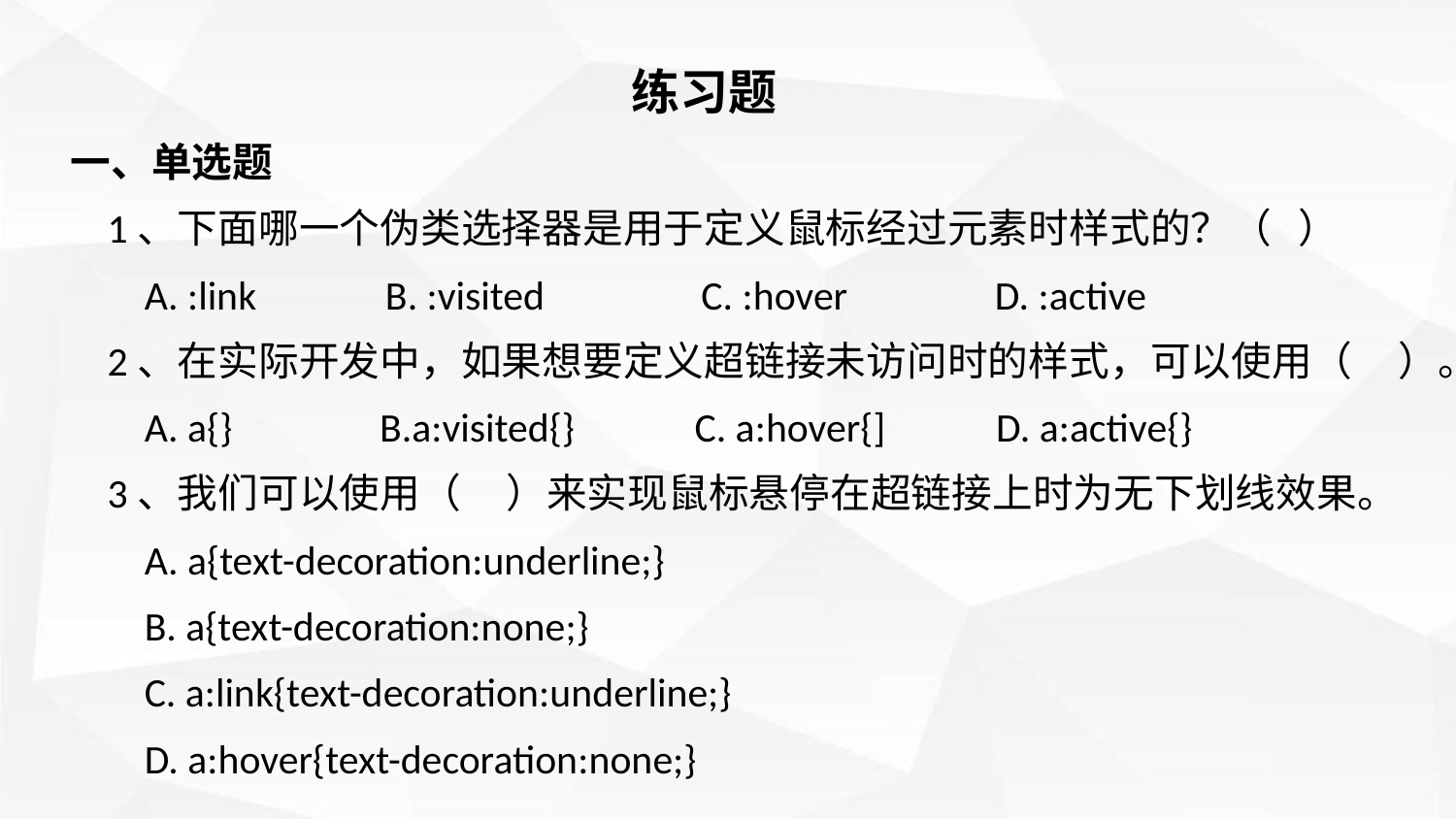

练习题
一、单选题
    1、下面哪一个伪类选择器是用于定义鼠标经过元素时样式的？（   ）
        A. :link              B. :visited                 C. :hover                D. :active
    2、在实际开发中，如果想要定义超链接未访问时的样式，可以使用（     ）。
        A. a{}                B.a:visited{}             C. a:hover{]            D. a:active{}
    3、我们可以使用（     ）来实现鼠标悬停在超链接上时为无下划线效果。
        A. a{text-decoration:underline;}
        B. a{text-decoration:none;}
        C. a:link{text-decoration:underline;}
        D. a:hover{text-decoration:none;}